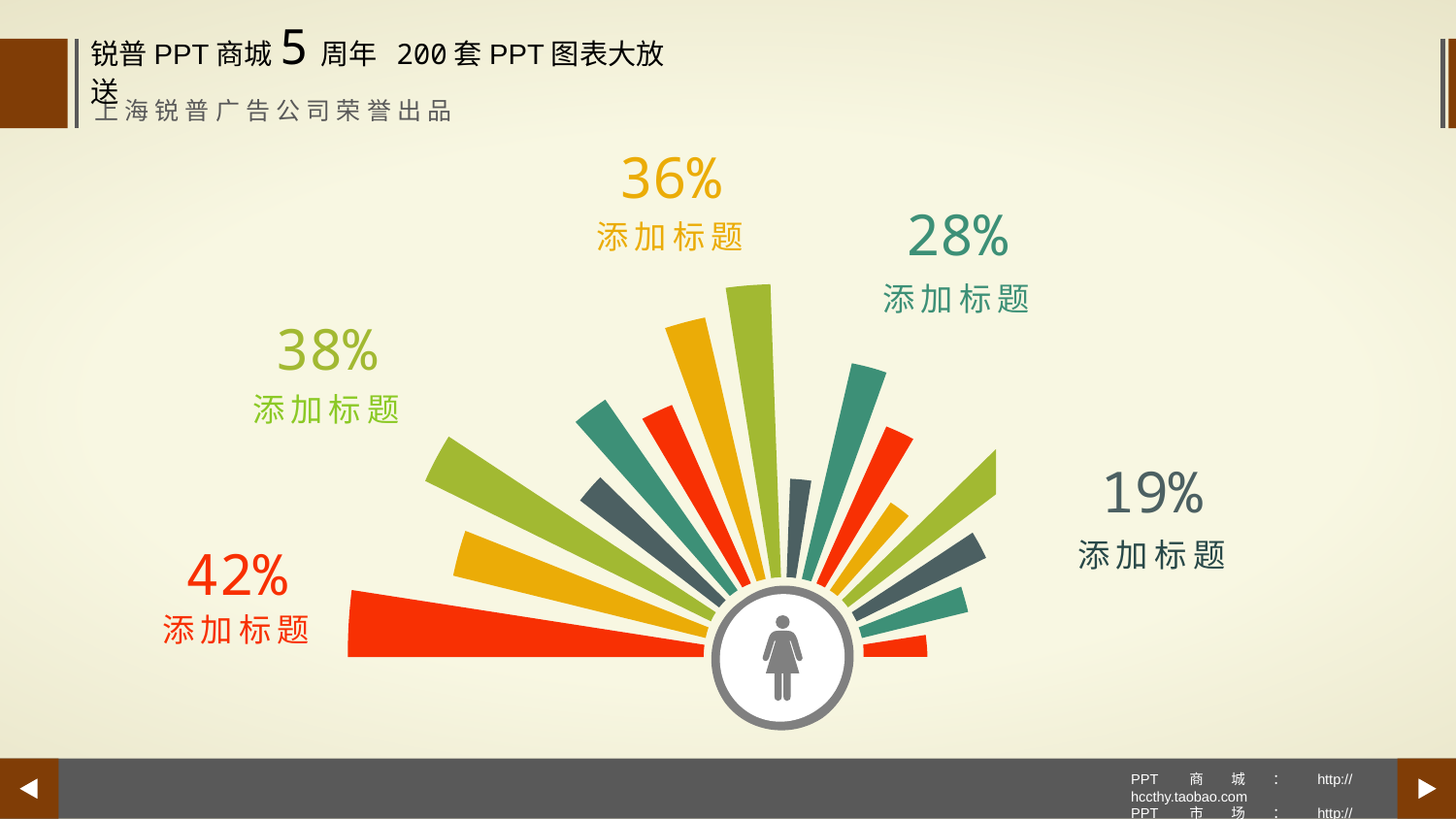

36%
28%
添加标题
添加标题

38%

添加标题

19%

添加标题

42%

添加标题